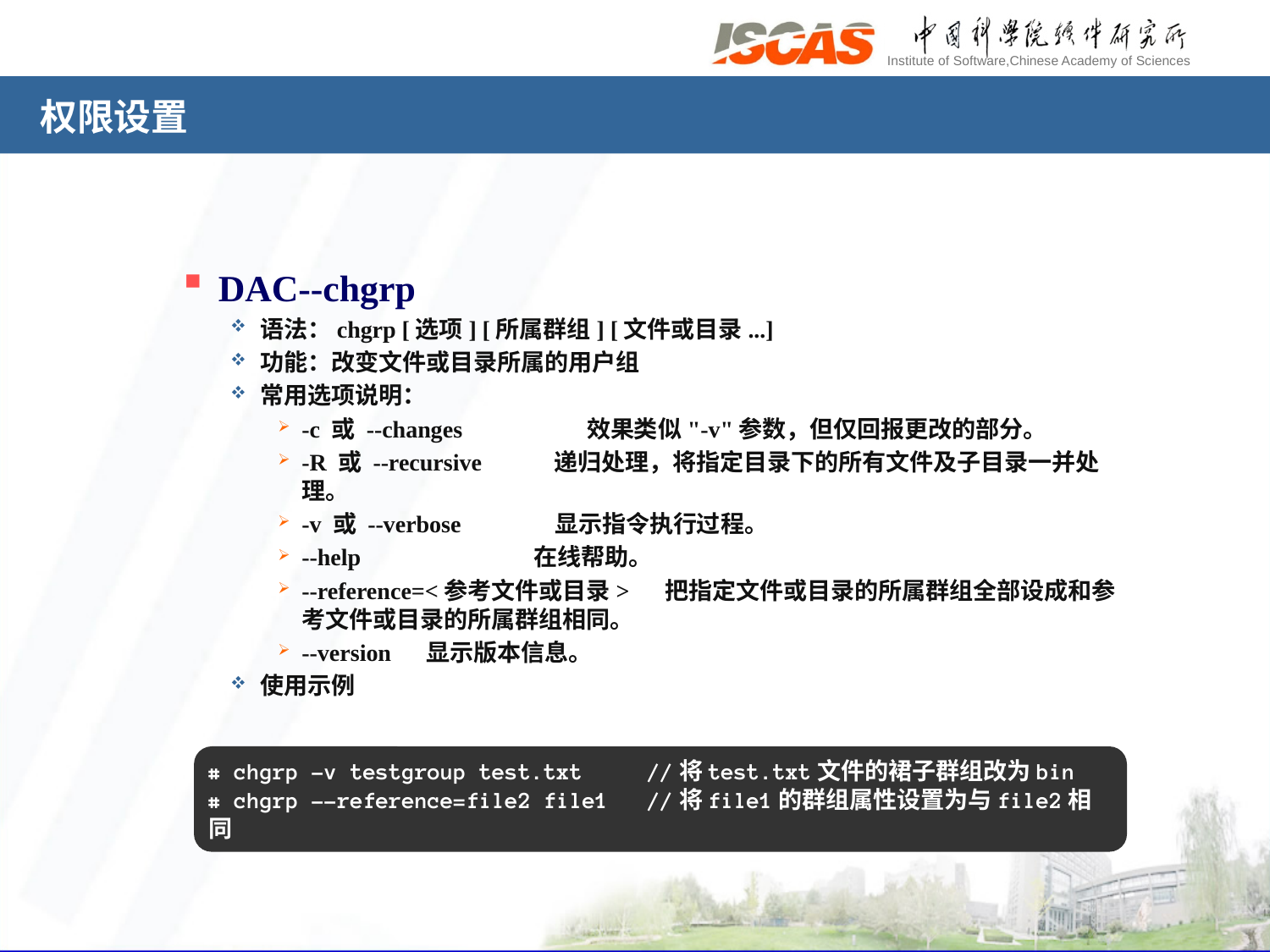

# 权限设置
DAC--chgrp
语法：chgrp [选项] [所属群组] [文件或目录...]
功能：改变文件或目录所属的用户组
常用选项说明：
-c 或 --changes                    效果类似"-v"参数，但仅回报更改的部分。
-R 或 --recursive 　       递归处理，将指定目录下的所有文件及子目录一并处理。
-v 或 --verbose 　           显示指令执行过程。
--help 　                          在线帮助。
--reference=<参考文件或目录> 　把指定文件或目录的所属群组全部设成和参考文件或目录的所属群组相同。
--version 　显示版本信息。
使用示例

# chgrp -v testgroup test.txt     //将test.txt文件的裙子群组改为bin
# chgrp --reference=file2 file1   //将file1的群组属性设置为与file2相同